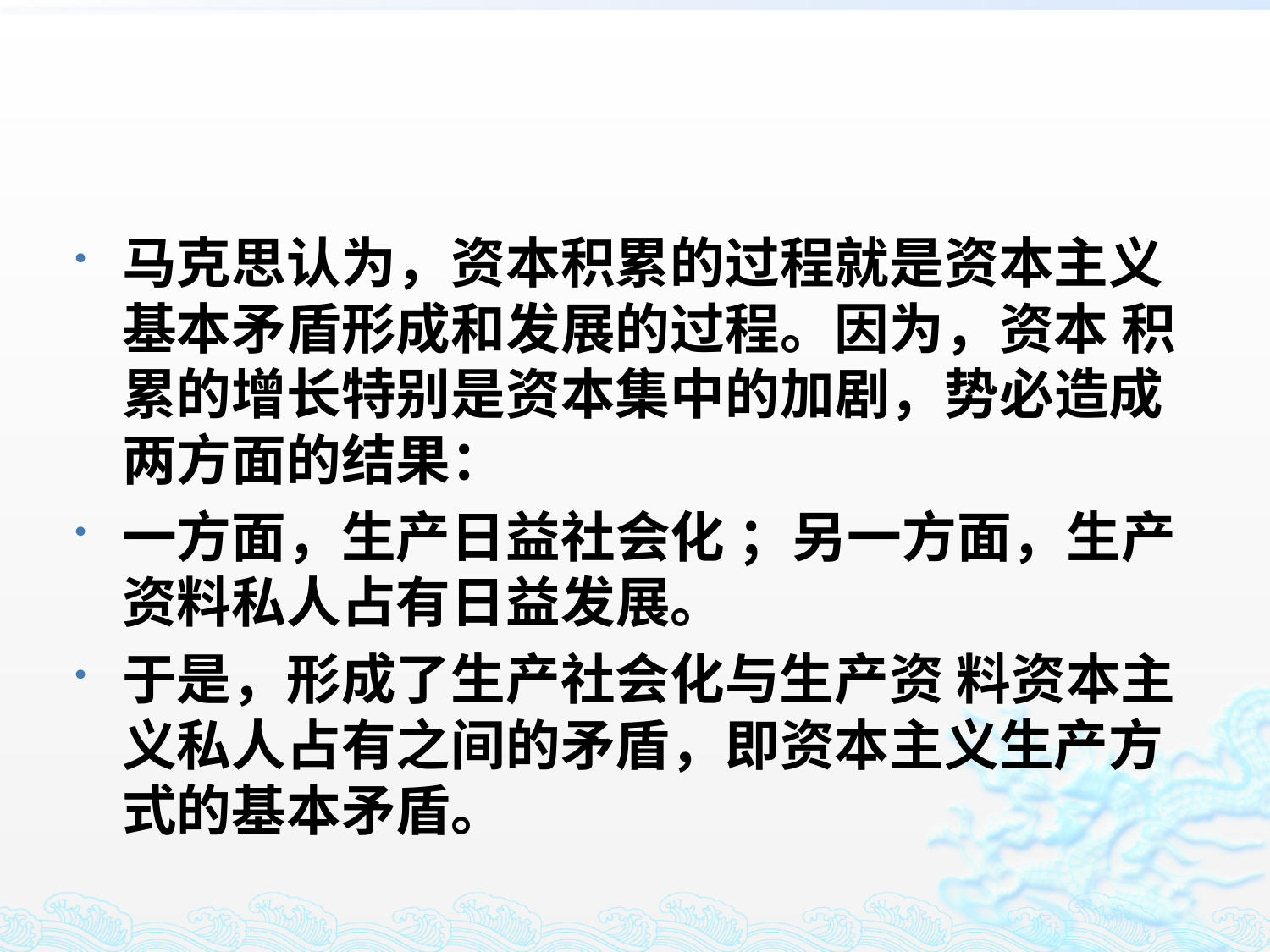

马克思认为，资本积累的过程就是资本主义基本矛盾形成和发展的过程。因为，资本 积累的增长特别是资本集中的加剧，势必造成两方面的结果：
一方面，生产日益社会化 ；另一方面，生产资料私人占有日益发展。
于是，形成了生产社会化与生产资 料资本主义私人占有之间的矛盾，即资本主义生产方式的基本矛盾。